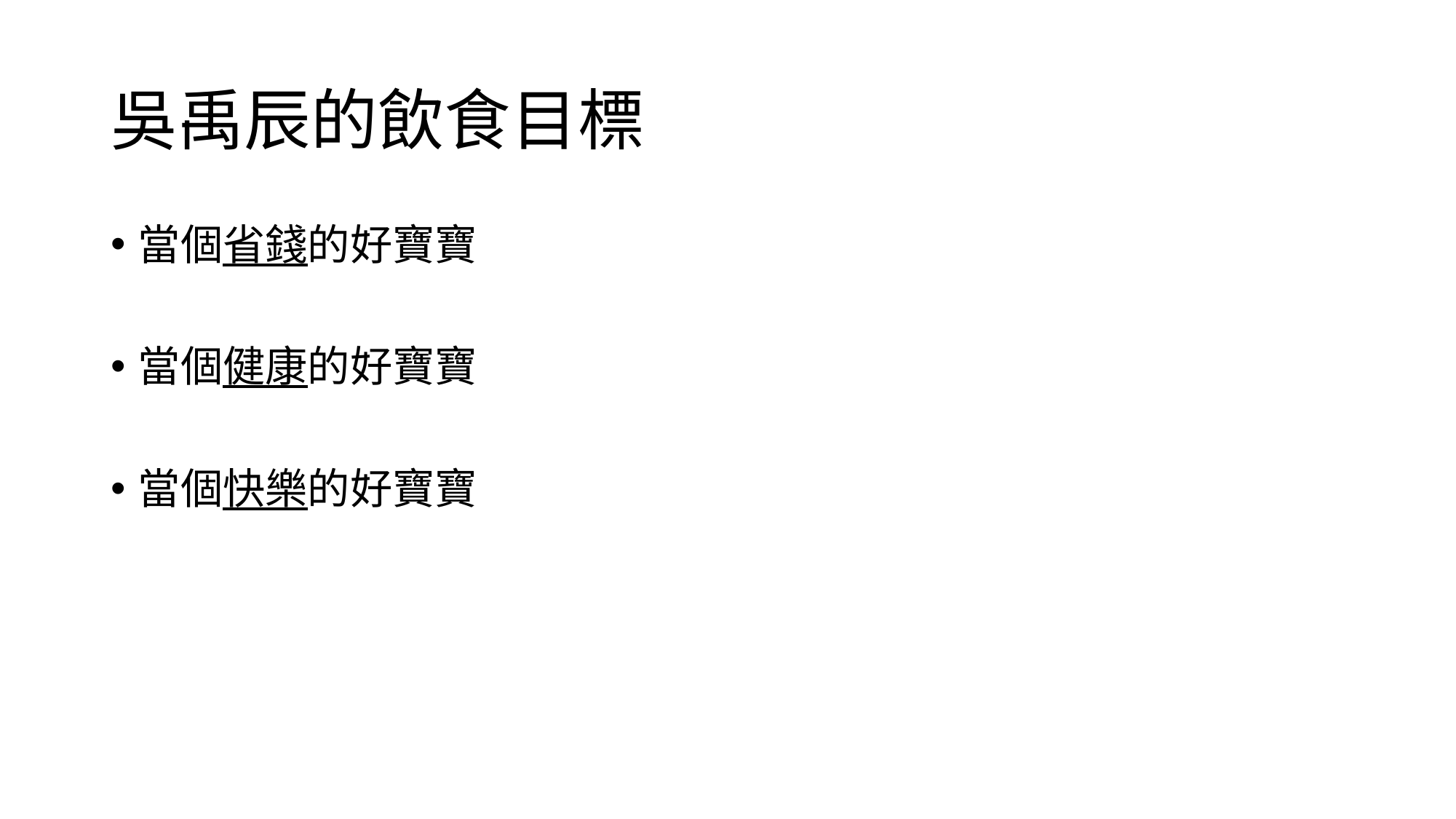

# 吳禹辰的飲食目標
當個省錢的好寶寶

當個健康的好寶寶

當個快樂的好寶寶